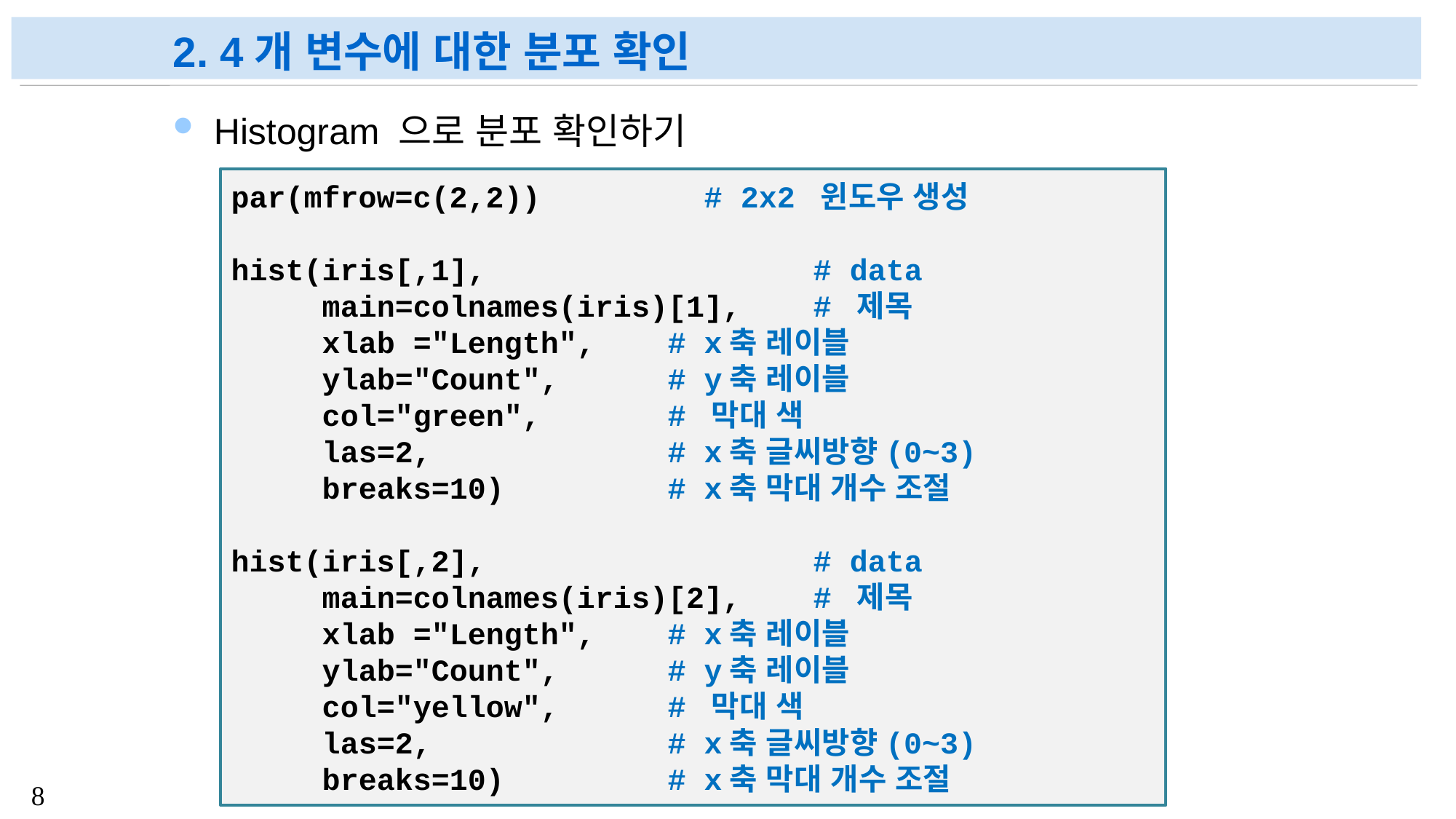

# 2. 4개 변수에 대한 분포 확인
Histogram 으로 분포 확인하기
par(mfrow=c(2,2))         # 2x2 윈도우 생성

hist(iris[,1],                  # data
     main=colnames(iris)[1],    # 제목
     xlab ="Length",    # x축 레이블
     ylab="Count",      # y축 레이블
     col="green",       # 막대 색
     las=2,             # x축 글씨방향(0~3)
     breaks=10)         # x축 막대 개수 조절

hist(iris[,2],                  # data
     main=colnames(iris)[2],    # 제목
     xlab ="Length",    # x축 레이블
     ylab="Count",      # y축 레이블
     col="yellow",      # 막대 색
     las=2,             # x축 글씨방향(0~3)
     breaks=10)         # x축 막대 개수 조절